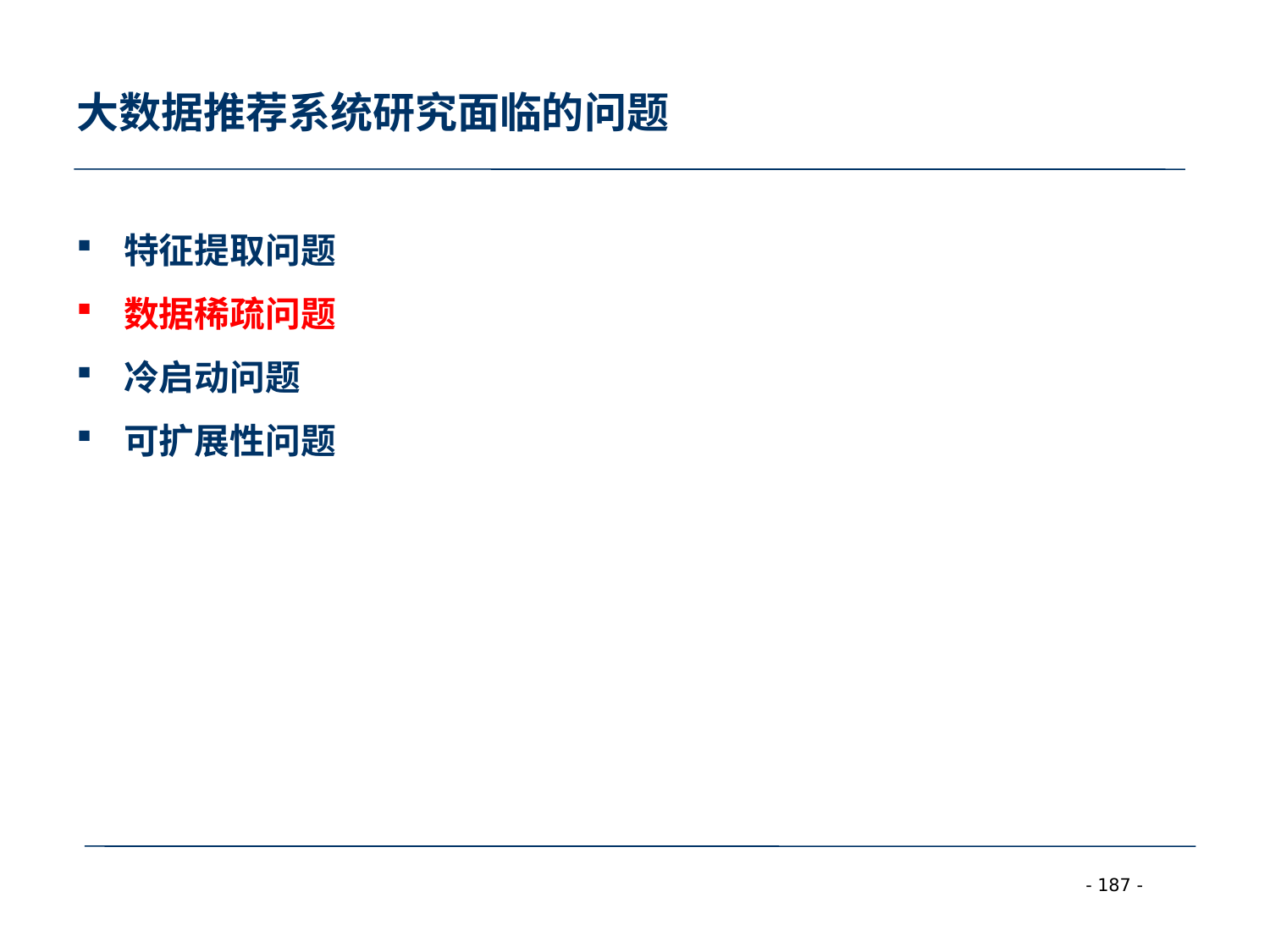

# 大数据推荐系统研究面临的问题
特征提取问题
数据稀疏问题
冷启动问题
可扩展性问题